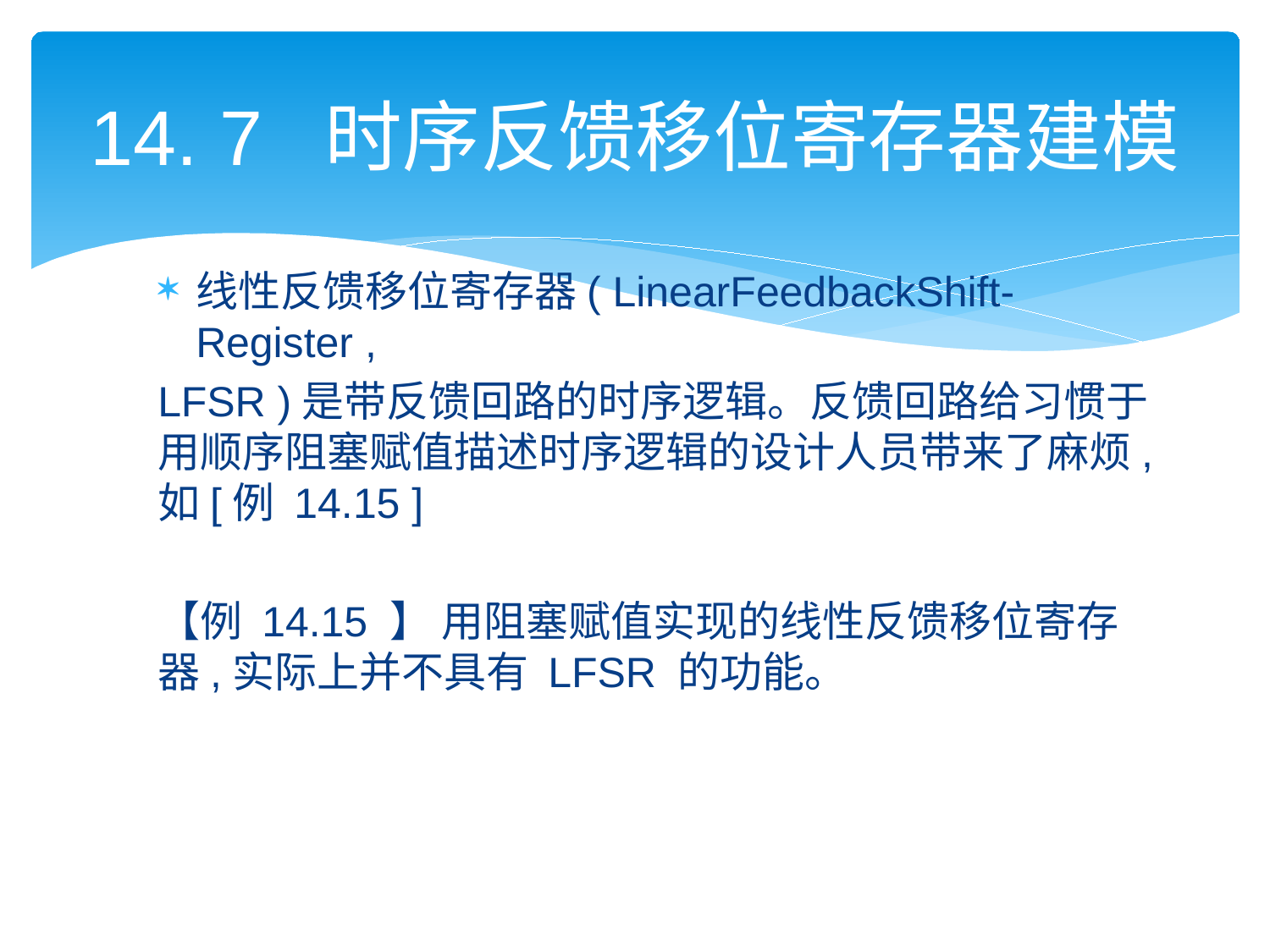

# 14. 7  时序反馈移位寄存器建模
线性反馈移位寄存器( LinearFeedbackShift-Register ,
LFSR )是带反馈回路的时序逻辑。反馈回路给习惯于用顺序阻塞赋值描述时序逻辑的设计人员带来了麻烦,如[例 14.15 ]

【例 14.15 】 用阻塞赋值实现的线性反馈移位寄存器,实际上并不具有 LFSR 的功能。